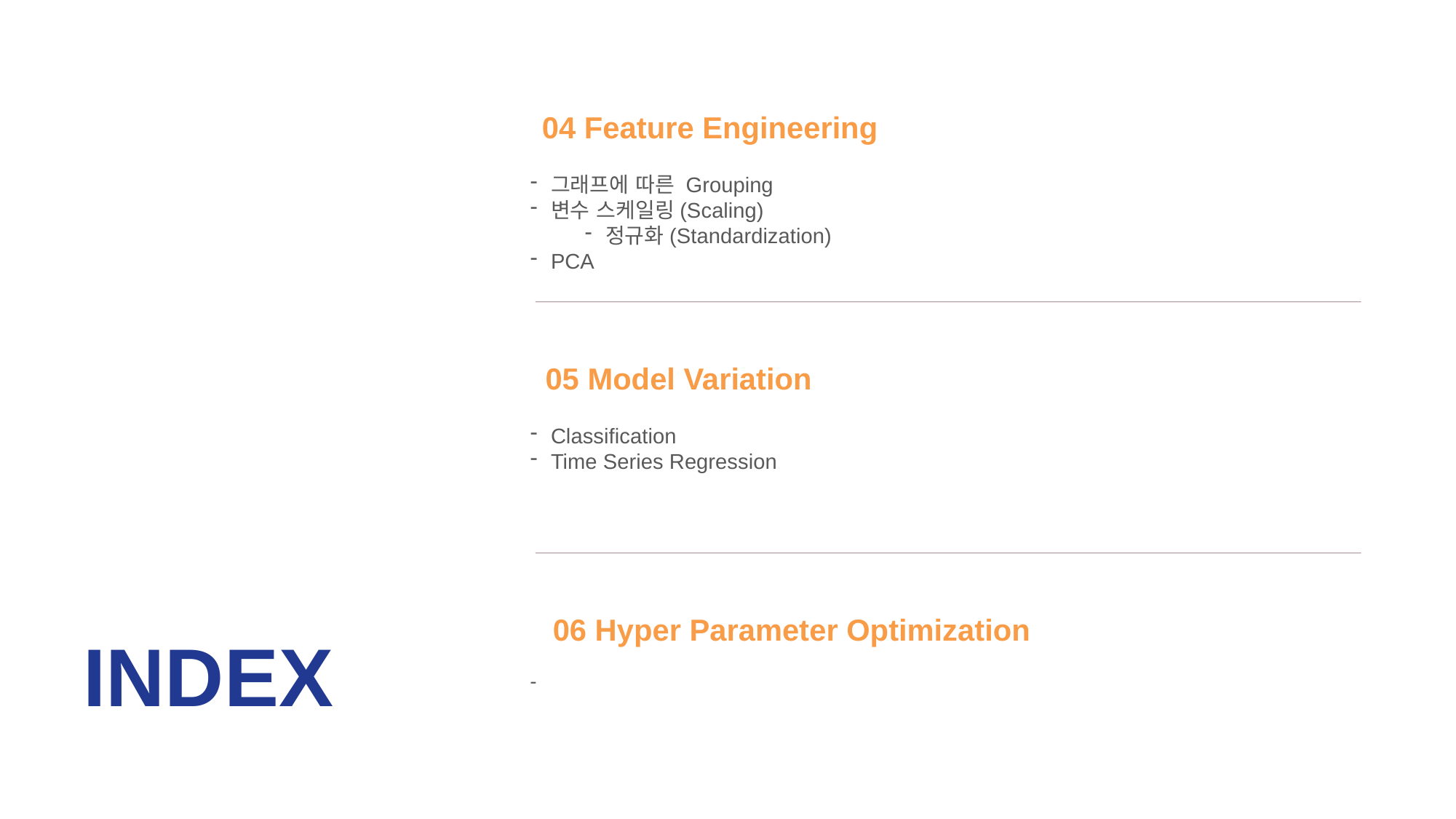

04 Feature Engineering
그래프에 따른 Grouping
변수 스케일링(Scaling)
정규화(Standardization)
PCA
05 Model Variation
Classification
Time Series Regression
06 Hyper Parameter Optimization

INDEX